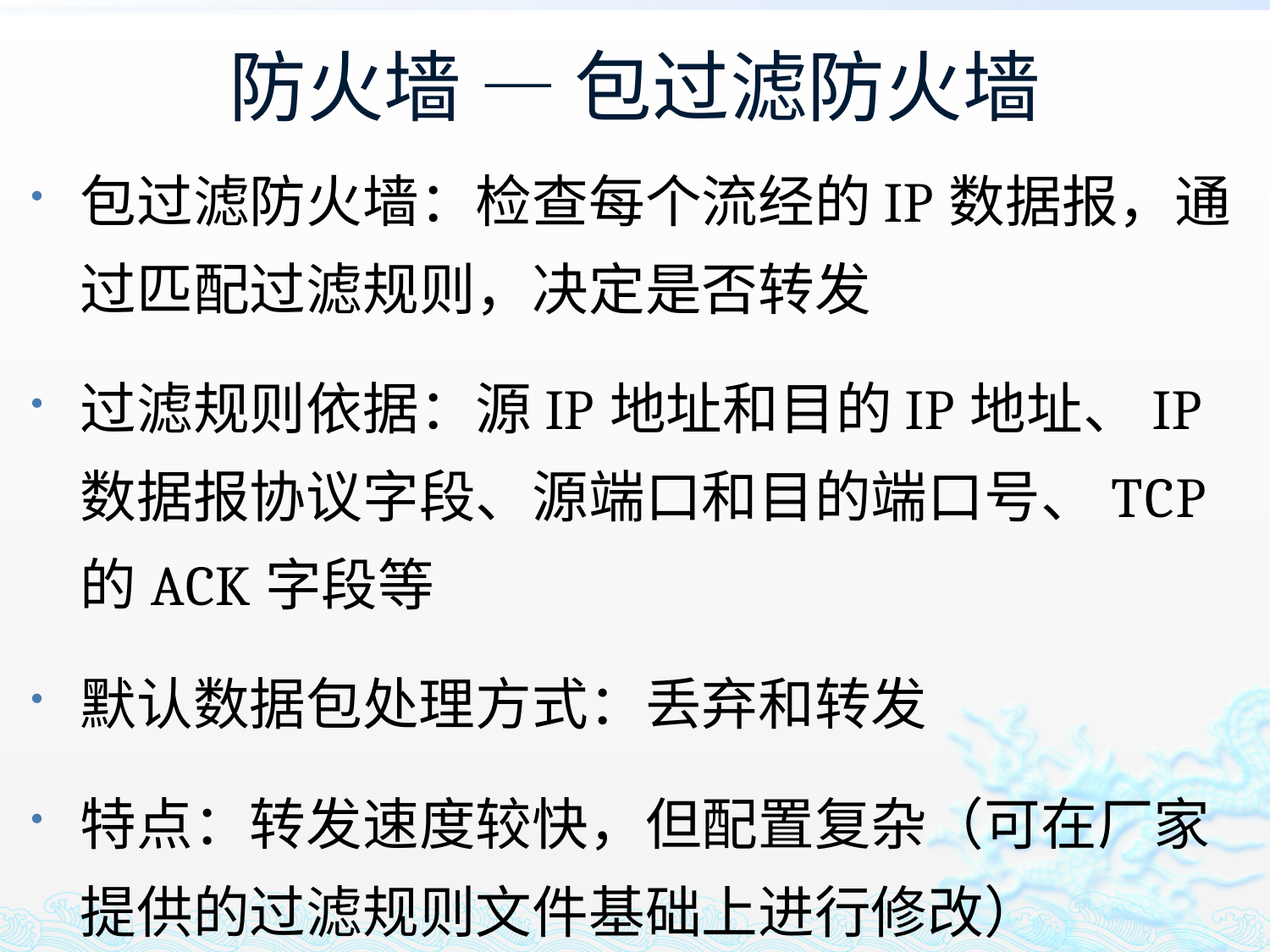

# 防火墙 — 包过滤防火墙
包过滤防火墙：检查每个流经的IP数据报，通过匹配过滤规则，决定是否转发
过滤规则依据：源IP地址和目的IP地址、IP数据报协议字段、源端口和目的端口号、TCP的ACK字段等
默认数据包处理方式：丢弃和转发
特点：转发速度较快，但配置复杂（可在厂家提供的过滤规则文件基础上进行修改）